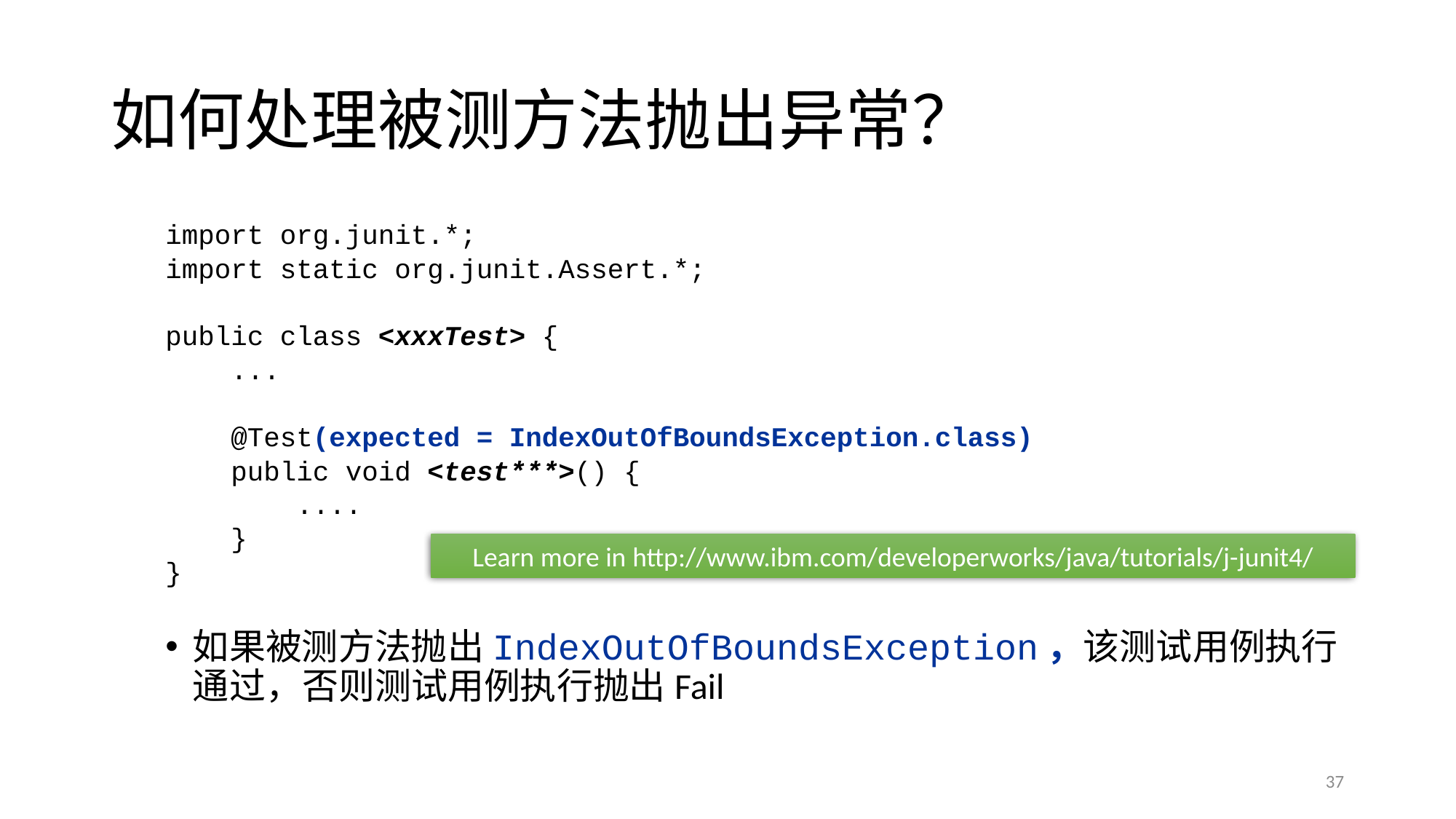

# 如何处理被测方法抛出异常？
import org.junit.*;
import static org.junit.Assert.*;

public class <xxxTest> {
    ...

    @Test(expected = IndexOutOfBoundsException.class)
    public void <test***>() {
        ....
    }
}

如果被测方法抛出IndexOutOfBoundsException，该测试用例执行通过，否则测试用例执行抛出Fail
Learn more in http://www.ibm.com/developerworks/java/tutorials/j-junit4/
37